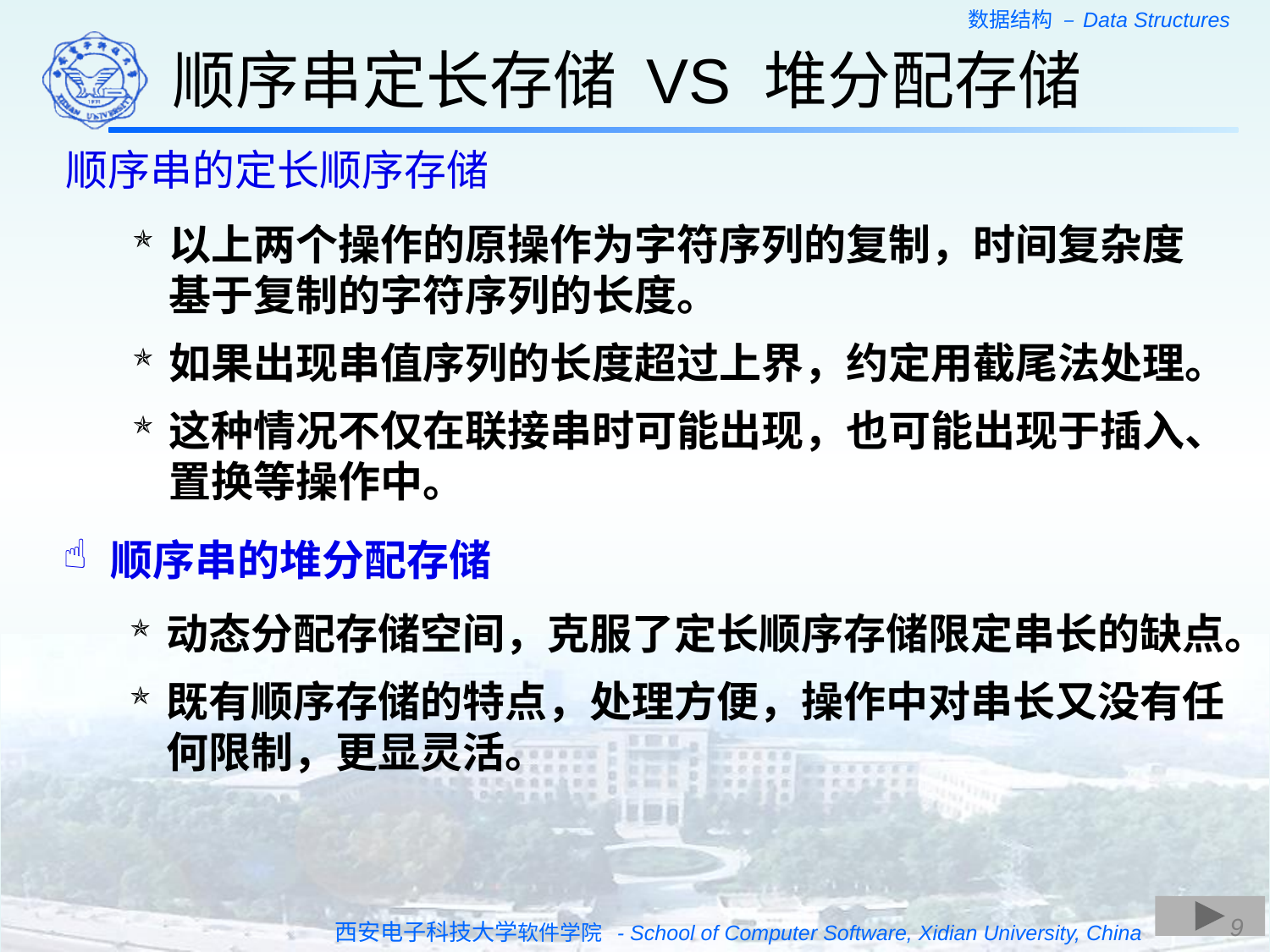

顺序串定长存储 VS 堆分配存储
顺序串的定长顺序存储
以上两个操作的原操作为字符序列的复制，时间复杂度基于复制的字符序列的长度。
如果出现串值序列的长度超过上界，约定用截尾法处理。
这种情况不仅在联接串时可能出现，也可能出现于插入、置换等操作中。
顺序串的堆分配存储
动态分配存储空间，克服了定长顺序存储限定串长的缺点。
既有顺序存储的特点，处理方便，操作中对串长又没有任何限制，更显灵活。

9